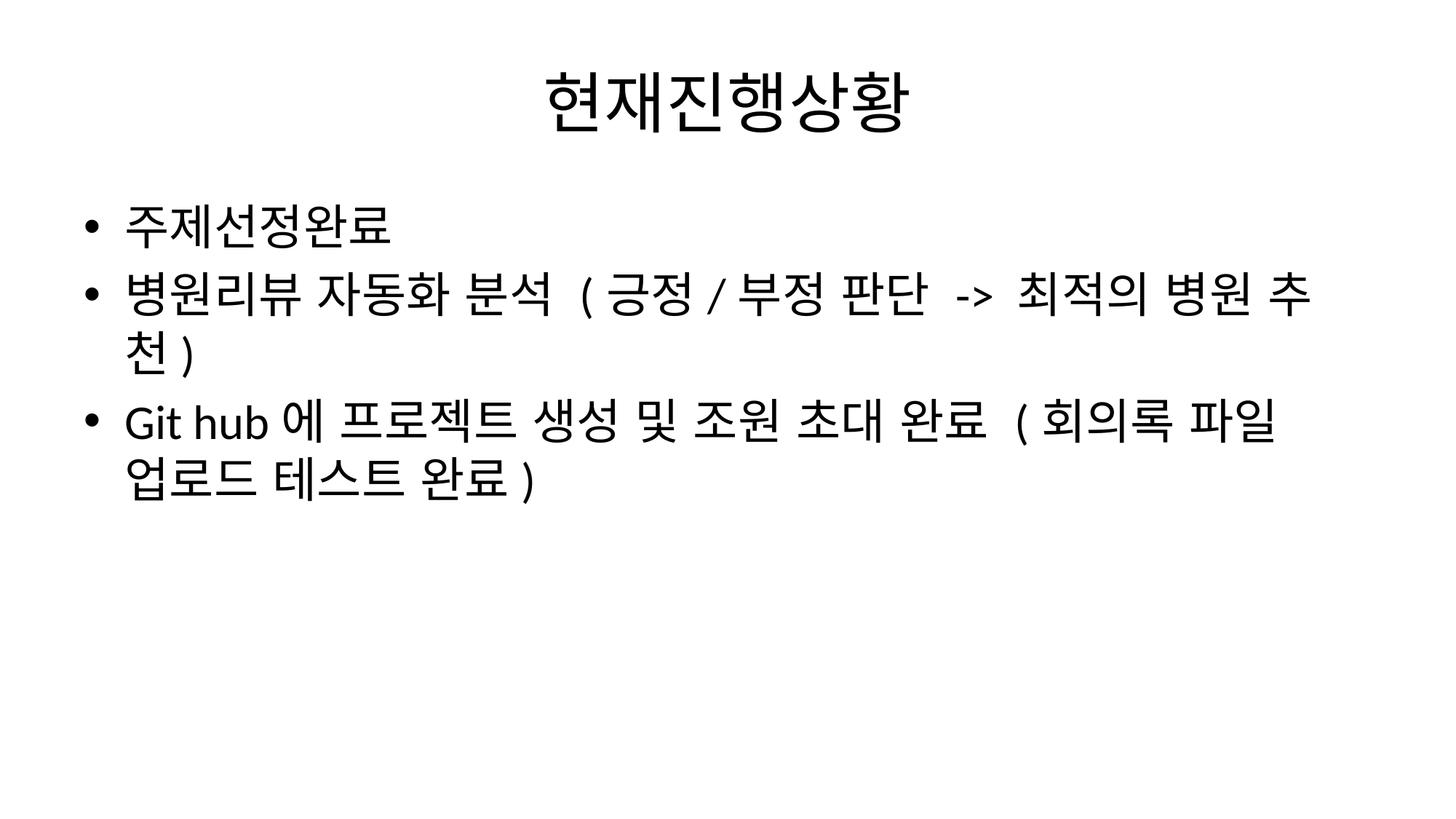

# 현재진행상황
주제선정완료
병원리뷰 자동화 분석 (긍정/부정 판단 -> 최적의 병원 추천)
Git hub에 프로젝트 생성 및 조원 초대 완료 (회의록 파일 업로드 테스트 완료)